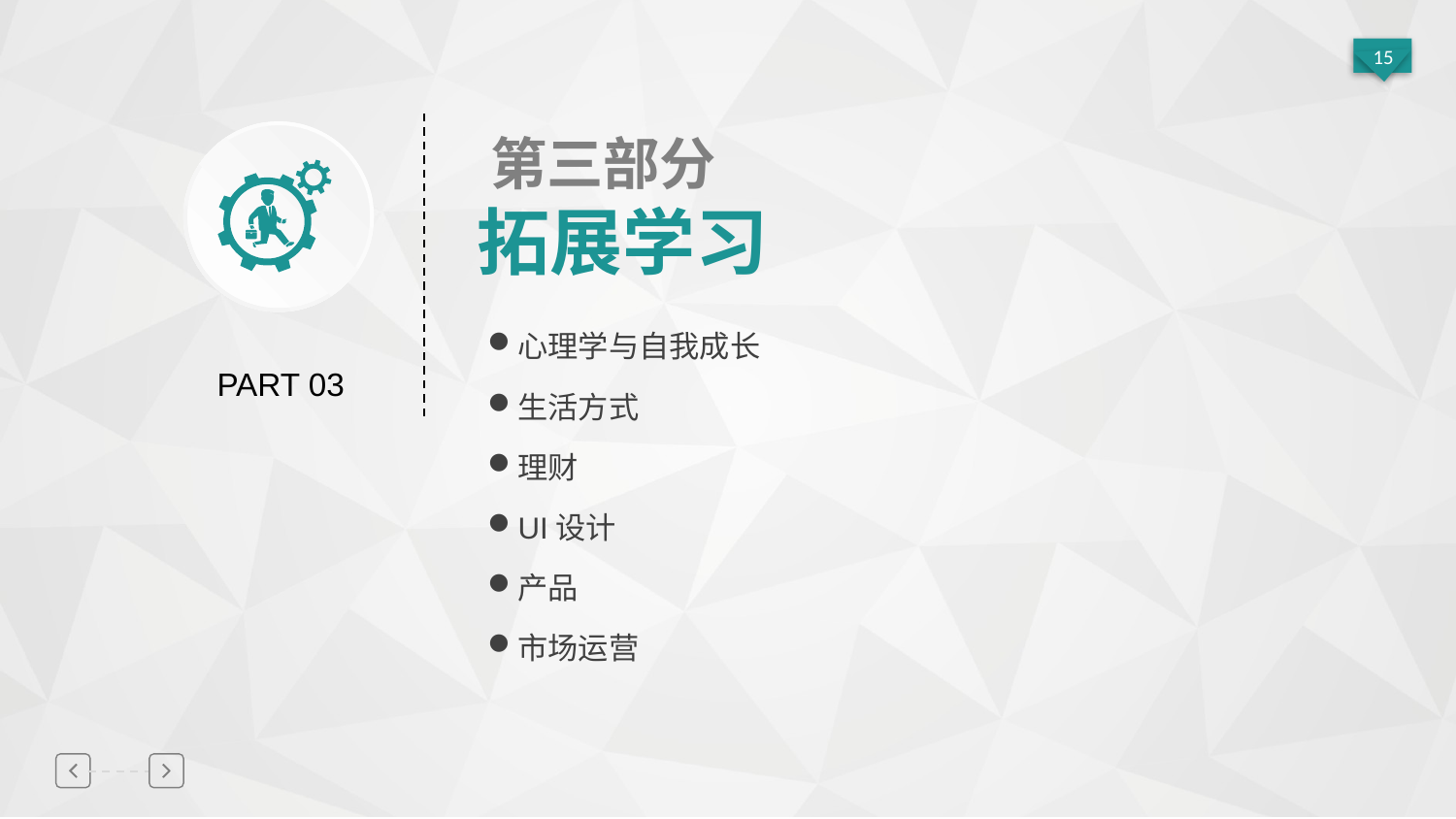

第三部分
拓展学习

心理学与自我成长
PART 03
生活方式
理财
UI设计
产品
市场运营